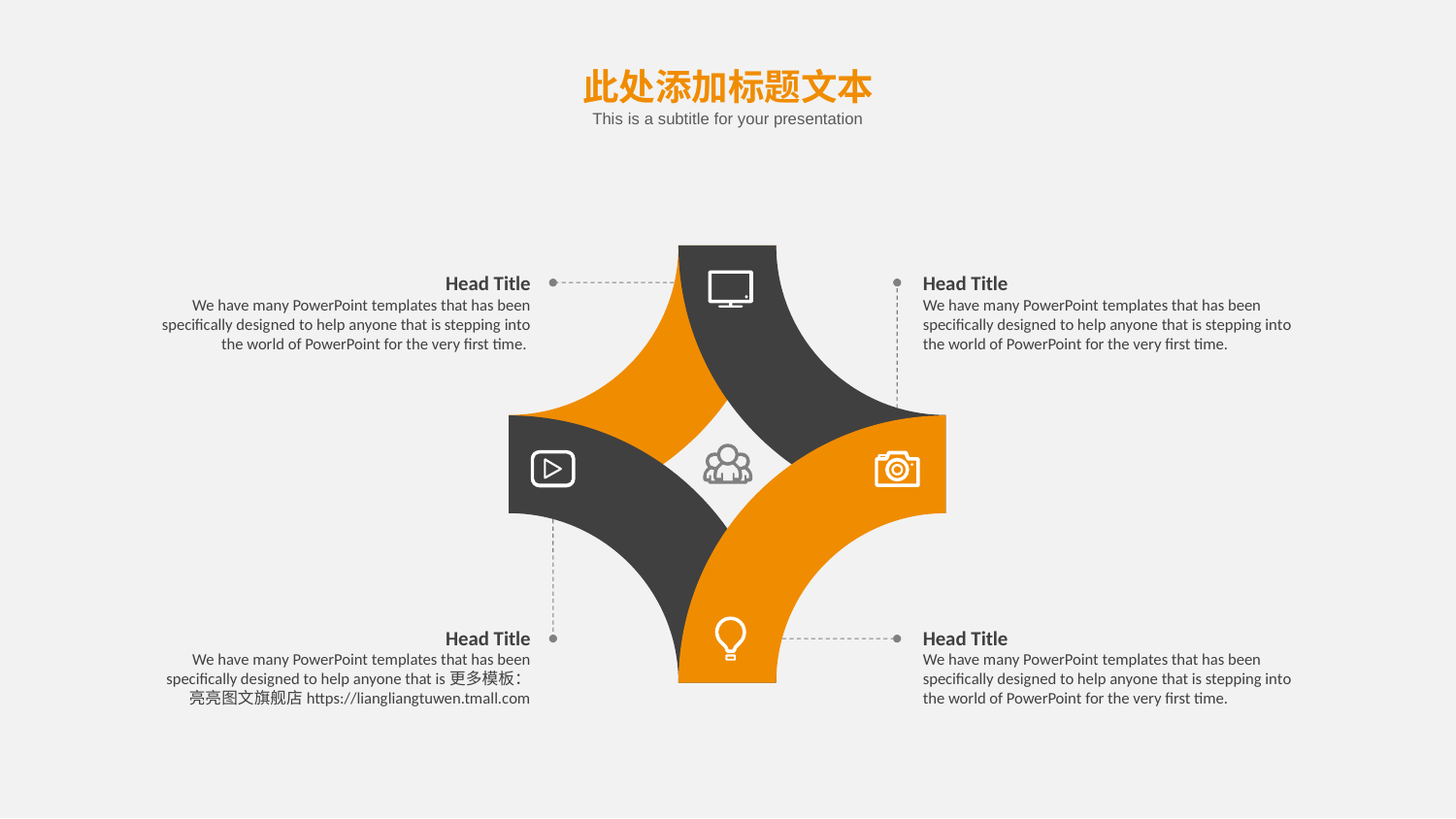

此处添加标题文本
This is a subtitle for your presentation

Head Title
We have many PowerPoint templates that has been specifically designed to help anyone that is stepping into the world of PowerPoint for the very first time.

Head Title
We have many PowerPoint templates that has been specifically designed to help anyone that is stepping into the world of PowerPoint for the very first time.

Head Title
We have many PowerPoint templates that has been specifically designed to help anyone that is更多模板：亮亮图文旗舰店https://liangliangtuwen.tmall.com
Head Title
We have many PowerPoint templates that has been specifically designed to help anyone that is stepping into the world of PowerPoint for the very first time.